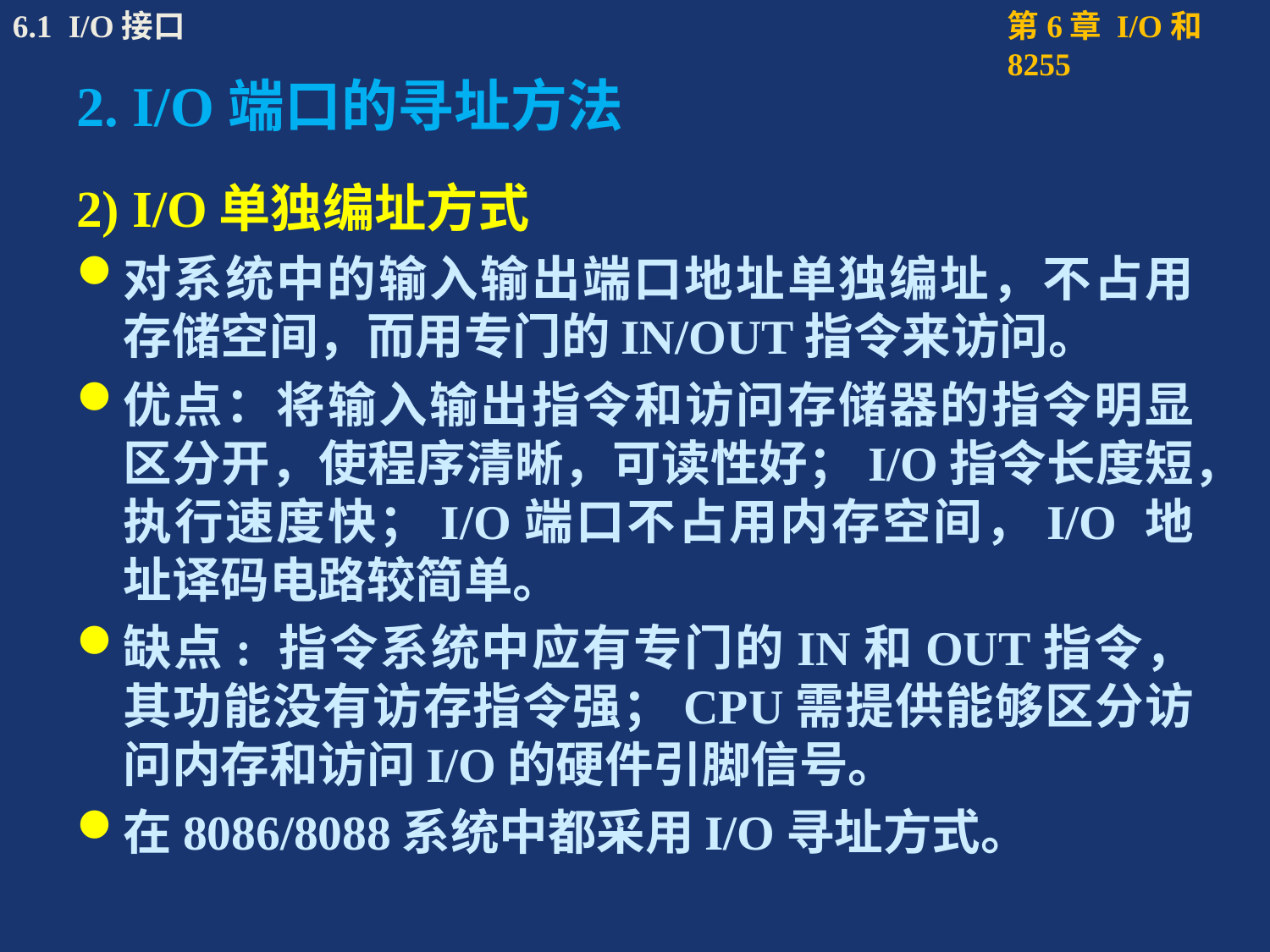

# 2. I/O端口的寻址方法
2) I/O单独编址方式
对系统中的输入输出端口地址单独编址，不占用存储空间，而用专门的IN/OUT指令来访问。
优点：将输入输出指令和访问存储器的指令明显区分开，使程序清晰，可读性好；I/O指令长度短，执行速度快；I/O端口不占用内存空间，I/O 地址译码电路较简单。
缺点: 指令系统中应有专门的IN和OUT指令，其功能没有访存指令强；CPU需提供能够区分访问内存和访问I/O的硬件引脚信号。
在8086/8088系统中都采用I/O寻址方式。